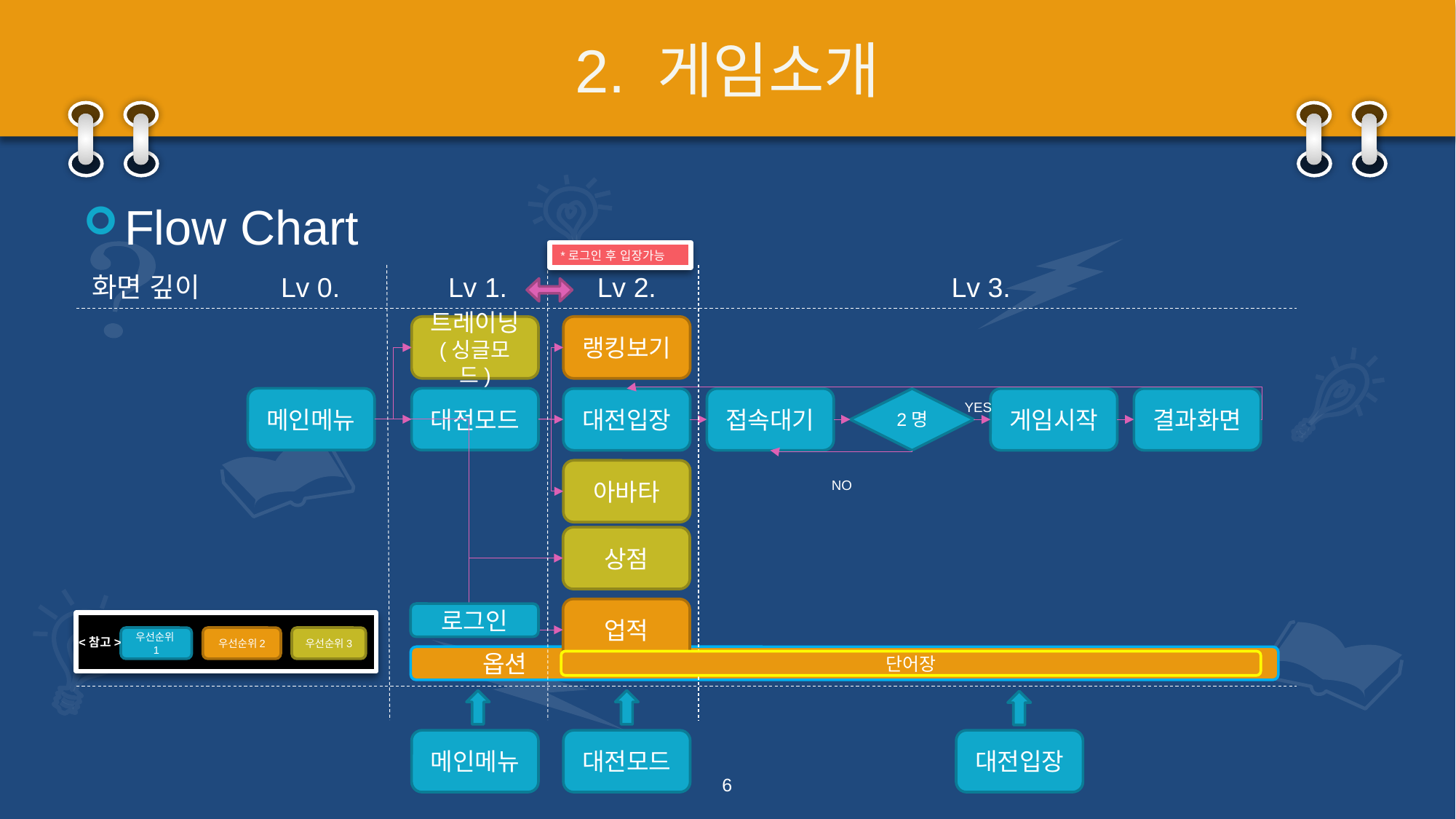

# 2. 게임소개
Flow Chart
*로그인 후 입장가능
화면 깊이
Lv 0.
Lv 1.
Lv 2.
Lv 3.

트레이닝
(싱글모드)
랭킹보기
메인메뉴
대전모드
대전입장
접속대기

게임시작
결과화면
YES
2명
아바타
NO
상점
업적
로그인

우선순위1
우선순위2
우선순위3
<참고>
        옵션
단어장

메인메뉴
대전모드
대전입장
6